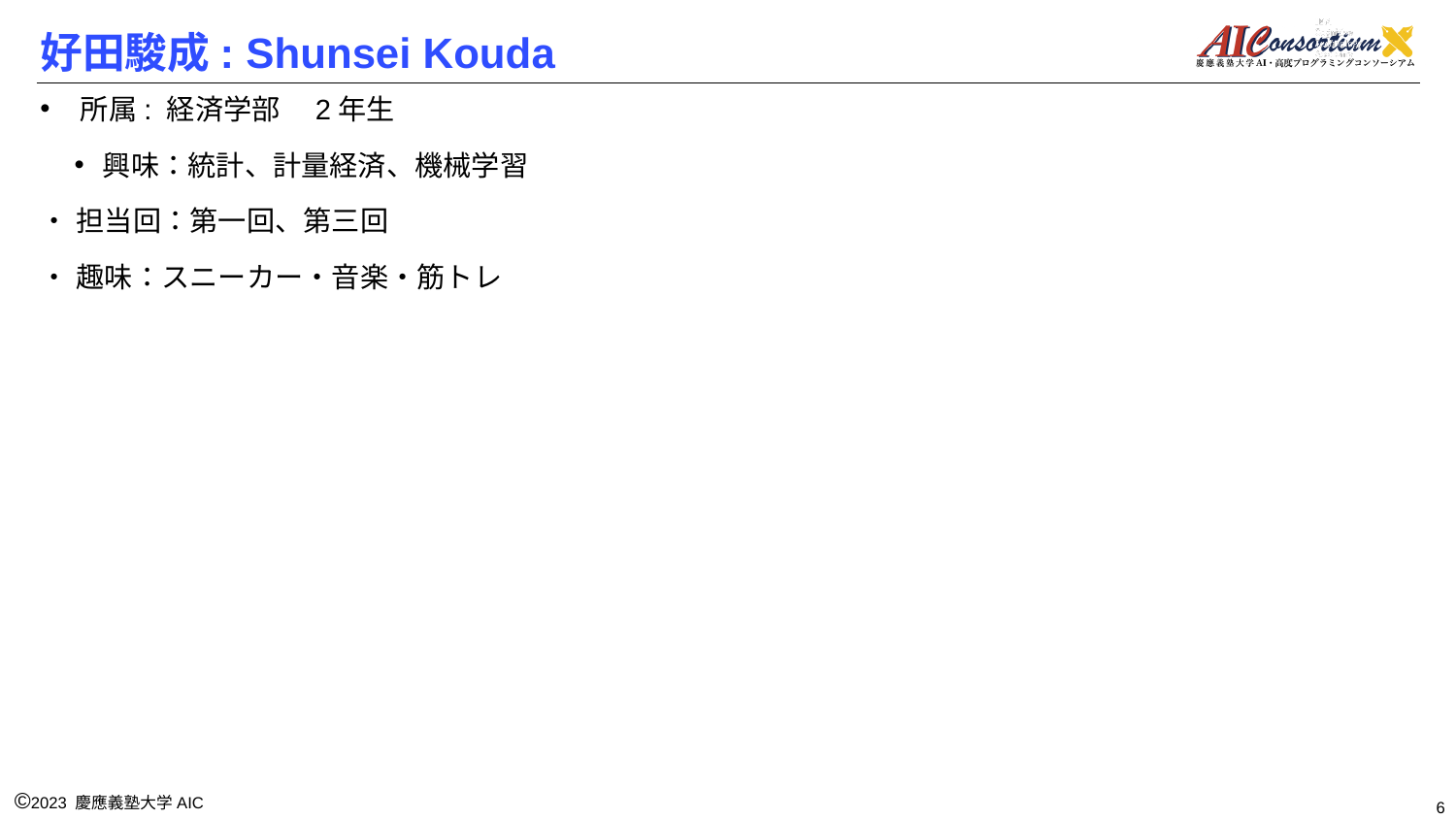

# 好田駿成: Shunsei Kouda
所属: 経済学部　2年生
興味：統計、計量経済、機械学習
・ 担当回：第一回、第三回
・ 趣味：スニーカー・音楽・筋トレ
6